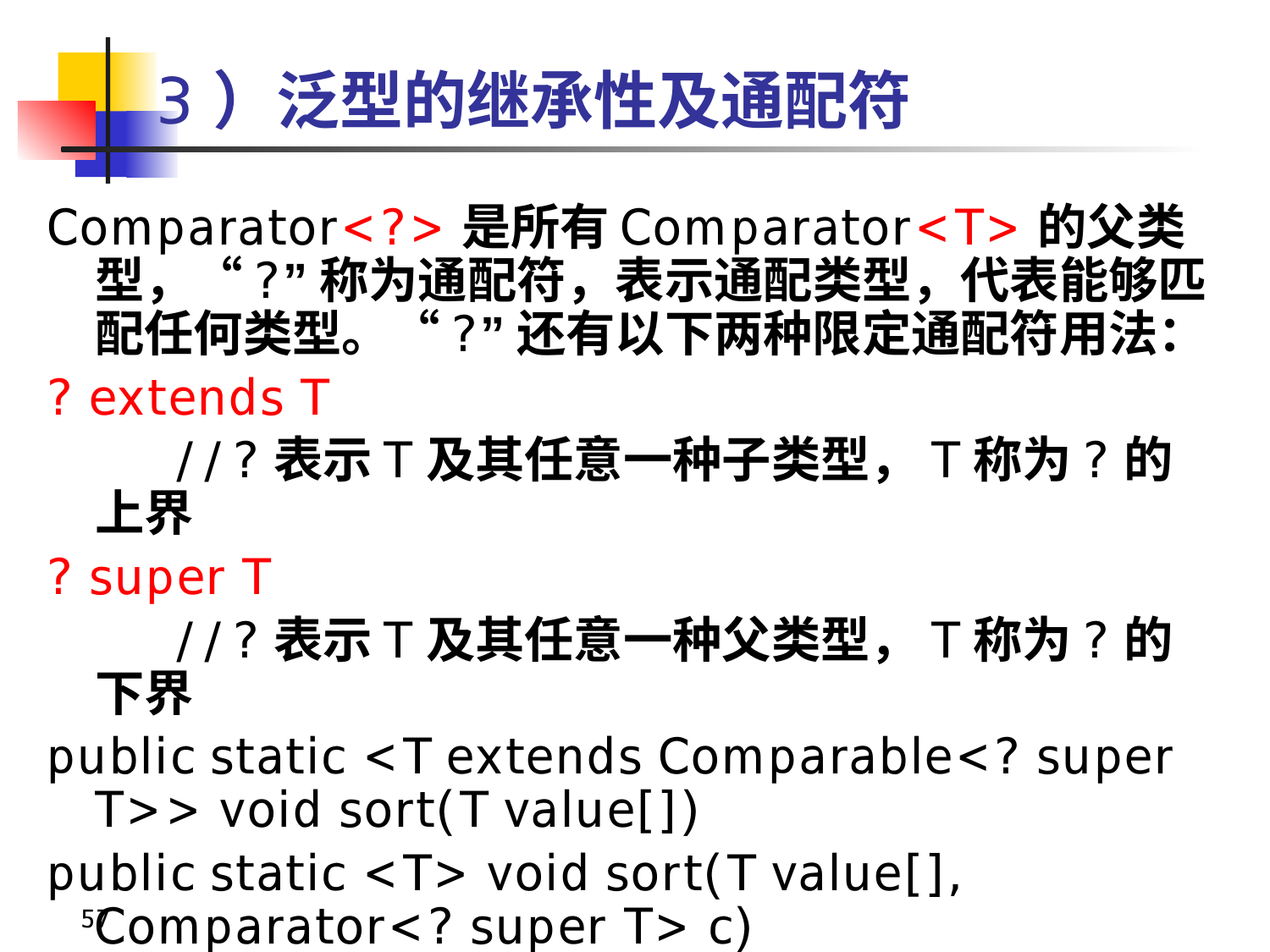

# 3）泛型的继承性及通配符
Comparator<?>是所有Comparator<T>的父类型，“?”称为通配符，表示通配类型，代表能够匹配任何类型。“?”还有以下两种限定通配符用法：
? extends T
         //?表示T及其任意一种子类型，T称为?的上界
? super T
         //?表示T及其任意一种父类型，T称为?的下界
public static <T extends Comparable<? super T>> void sort(T value[])
public static <T> void sort(T value[], Comparator<? super T> c)
57